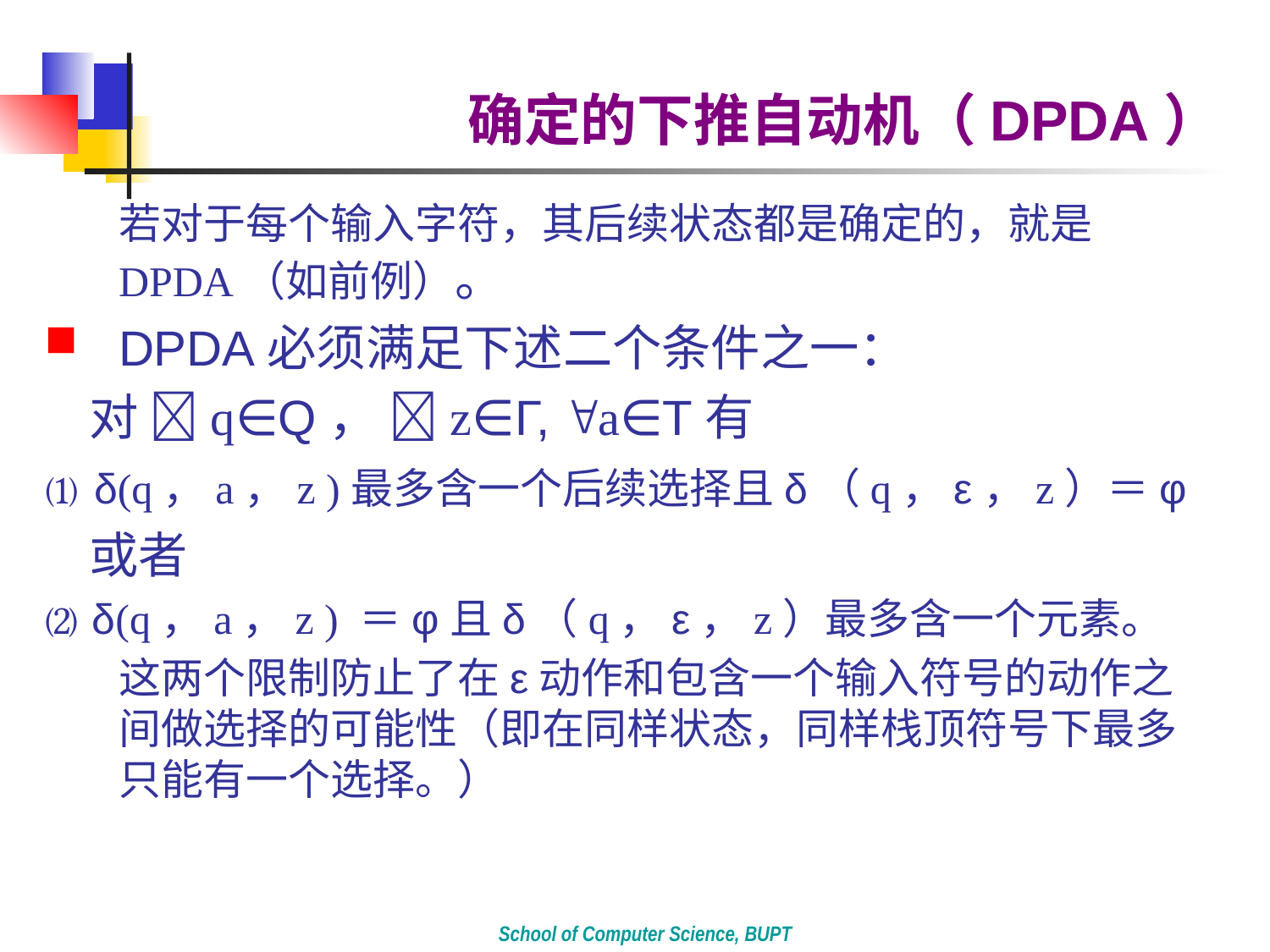

# 确定的下推自动机（DPDA）
	若对于每个输入字符，其后续状态都是确定的，就是DPDA（如前例）。
DPDA必须满足下述二个条件之一：
   对 ∀q∈Q， ∀z∈Γ, ∀a∈T有
⑴ δ(q，a，z )最多含一个后续选择且δ（q，ε，z）＝φ
   或者
⑵ δ(q，a，z ) ＝φ且δ（q，ε，z）最多含一个元素。
	这两个限制防止了在ε动作和包含一个输入符号的动作之间做选择的可能性（即在同样状态，同样栈顶符号下最多只能有一个选择。）
School of Computer Science, BUPT
12